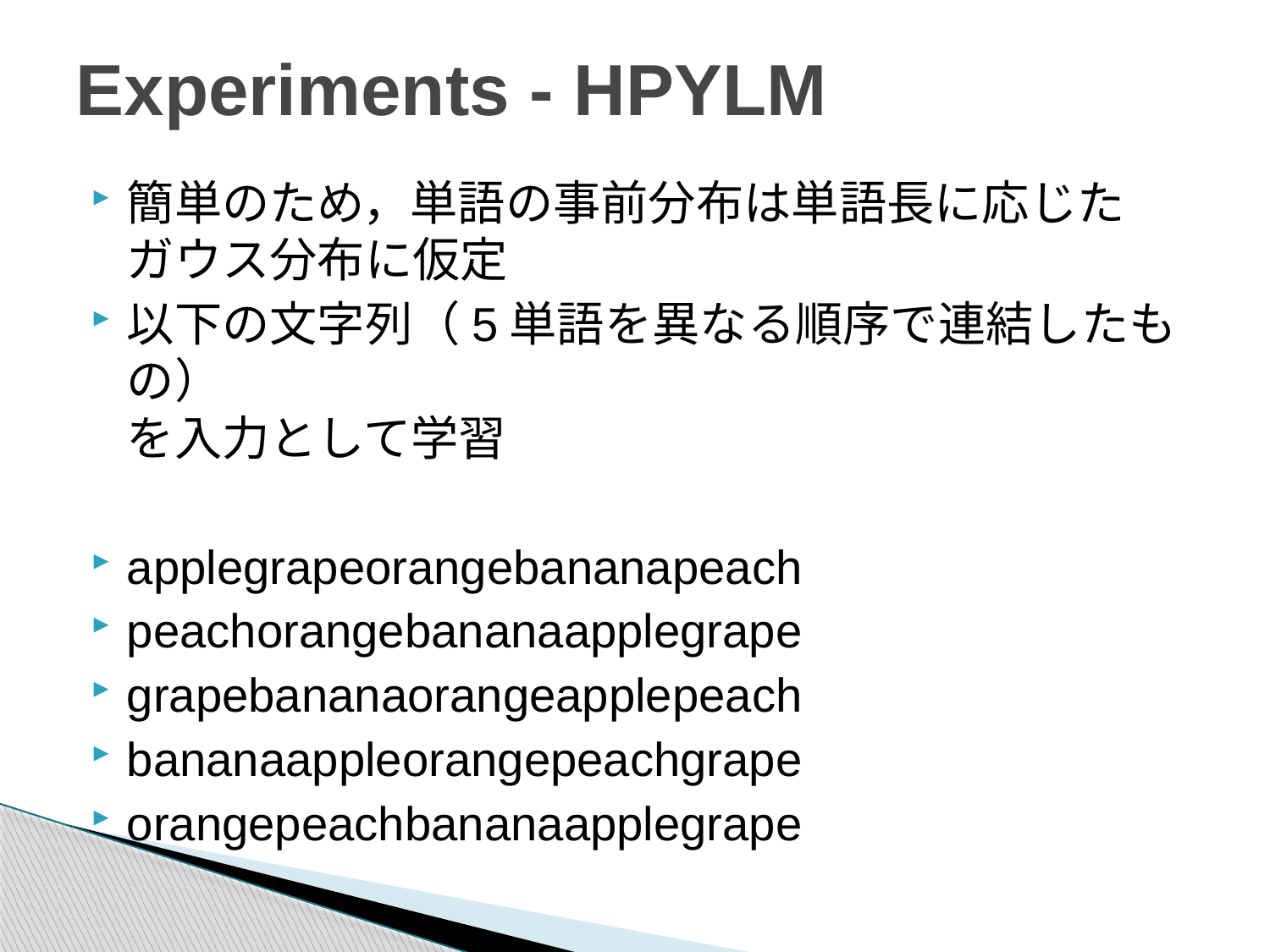

# Experiments - HPYLM
簡単のため，単語の事前分布は単語長に応じた
ガウス分布に仮定
以下の文字列（5単語を異なる順序で連結したもの）
を入力として学習

applegrapeorangebananapeach
peachorangebananaapplegrape
grapebananaorangeapplepeach
bananaappleorangepeachgrape
orangepeachbananaapplegrape